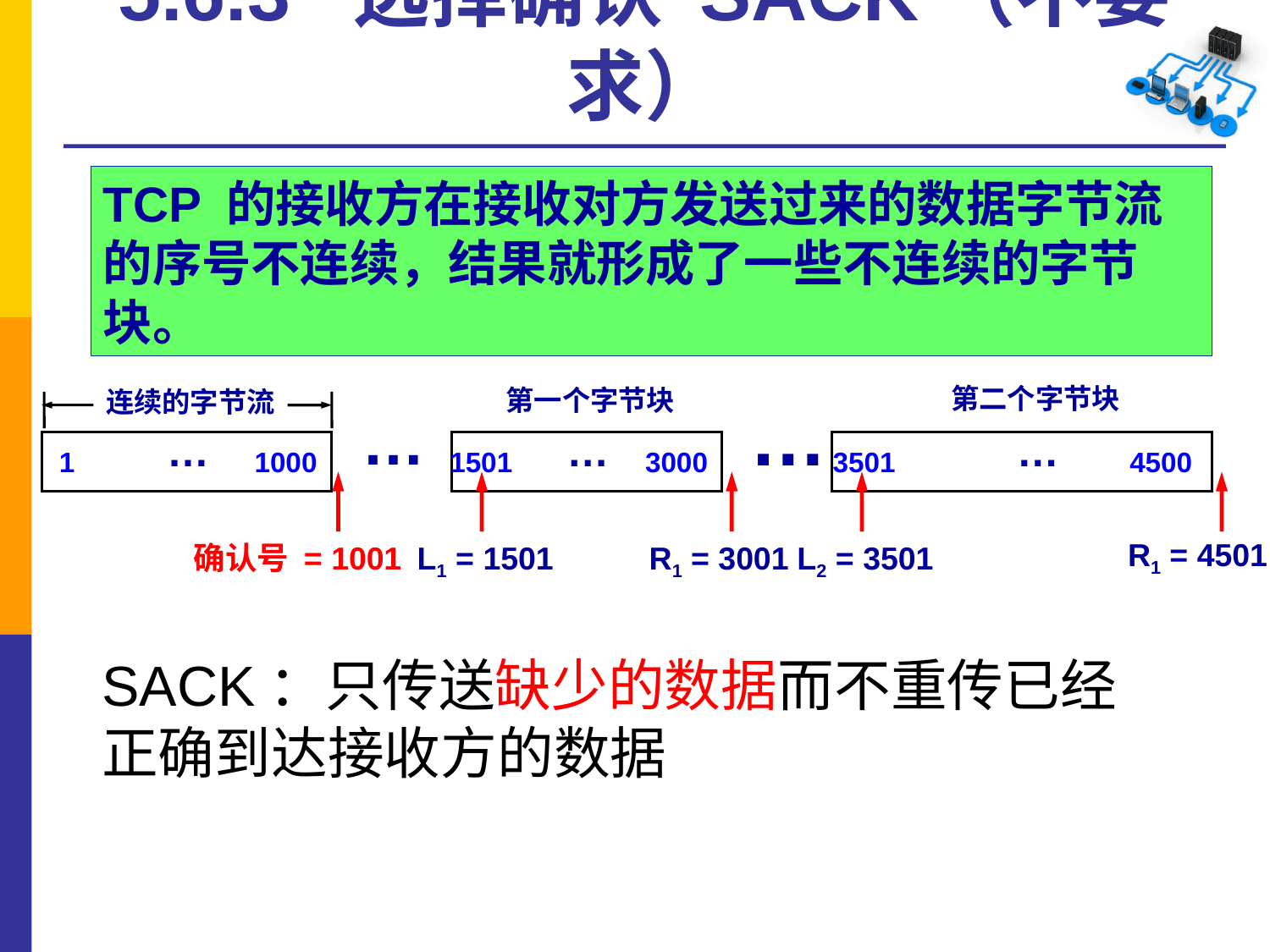

# 5.6.3  选择确认 SACK（不要求）
TCP 的接收方在接收对方发送过来的数据字节流的序号不连续，结果就形成了一些不连续的字节块。
第二个字节块
第一个字节块
连续的字节流
…

…

…
…
…

1                       1000                 1501                 3000                3501                              4500

R1 = 4501
确认号 = 1001
L1 = 1501
R1 = 3001
L2 = 3501
SACK：只传送缺少的数据而不重传已经正确到达接收方的数据